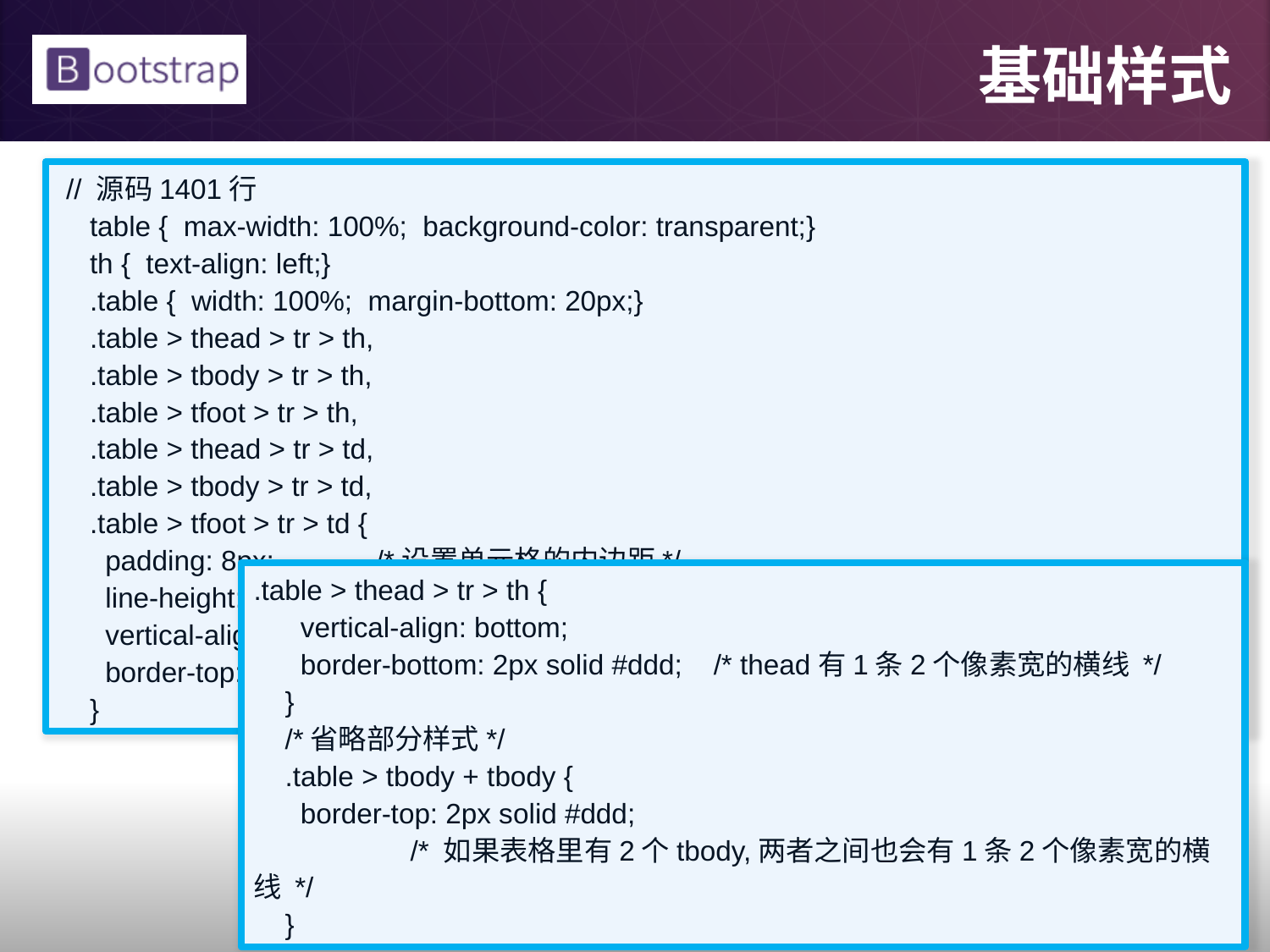

# 基础样式
 // 源码1401行
    table {  max-width: 100%;  background-color: transparent;}
    th {  text-align: left;}
    .table {  width: 100%;  margin-bottom: 20px;}
    .table > thead > tr > th,
    .table > tbody > tr > th,
    .table > tfoot > tr > th,
    .table > thead > tr > td,
    .table > tbody > tr > td,
    .table > tfoot > tr > td {
      padding: 8px;             /*设置单元格的内边距*/
      line-height: 1.428571429;
      vertical-align: top;
      border-top: 1px solid #ddd;       /* 每行记录的顶部都有1条1个像素宽的横线 */
    }
.table > thead > tr > th {
      vertical-align: bottom;
      border-bottom: 2px solid #ddd;    /* thead有1条2个像素宽的横线 */
    }
    /*省略部分样式*/
    .table > tbody + tbody {
      border-top: 2px solid #ddd;
                    /* 如果表格里有2个tbody,两者之间也会有1条2个像素宽的横线 */
    }